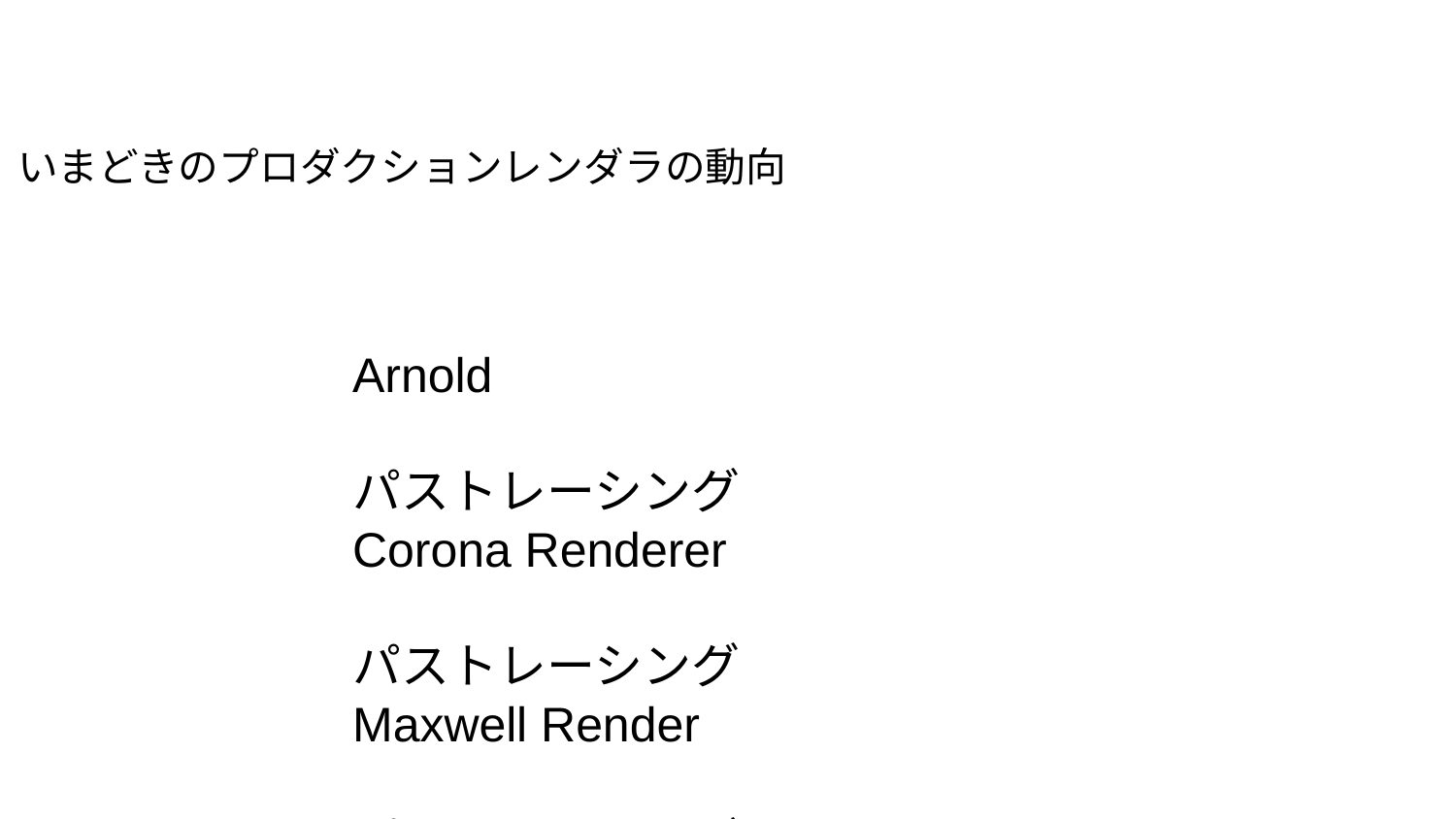

いまどきのプロダクションレンダラの動向
Arnold	パストレーシング
Corona Renderer	パストレーシング
Maxwell Render	パストレーシング